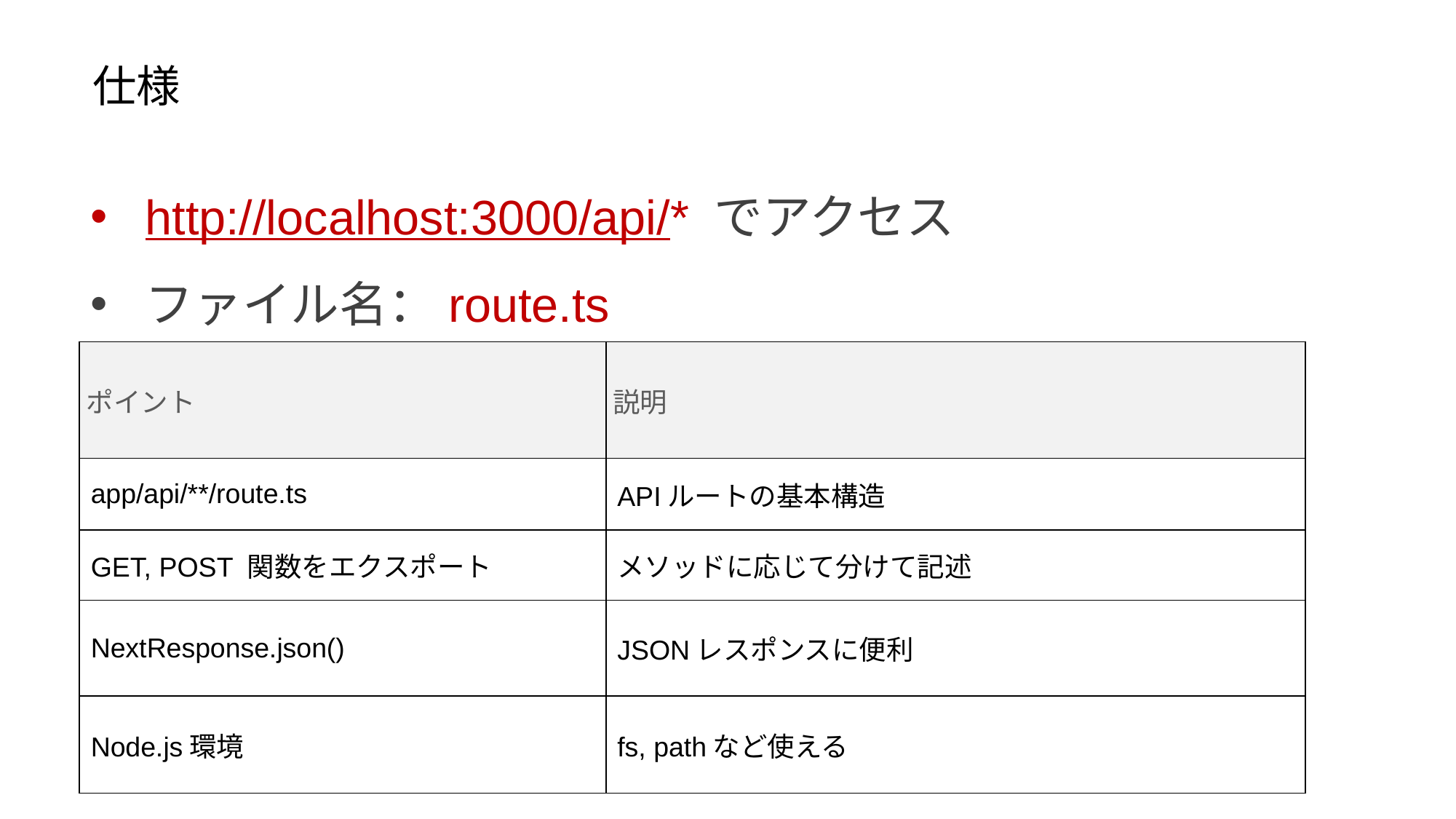

仕様
http://localhost:3000/api/* でアクセス
ファイル名：route.ts
| ポイント | 説明 |
| --- | --- |
| app/api/\*\*/route.ts | APIルートの基本構造 |
| GET, POST 関数をエクスポート | メソッドに応じて分けて記述 |
| NextResponse.json() | JSONレスポンスに便利 |
| Node.js環境 | fs, pathなど使える |